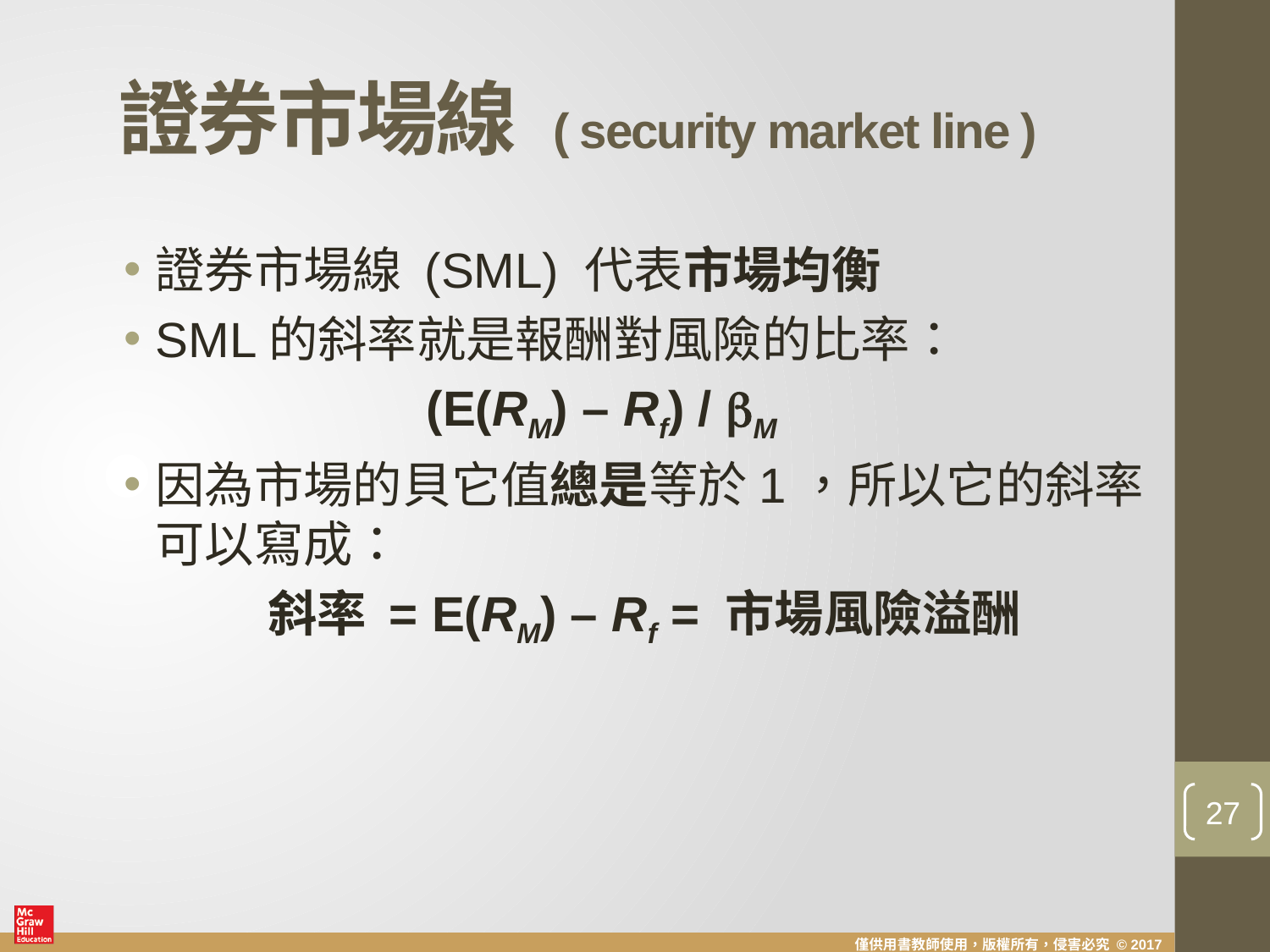

# 證券市場線 ( security market line )
證券市場線 (SML) 代表市場均衡
SML的斜率就是報酬對風險的比率：
                      (E(RM) – Rf) / βM
因為市場的貝它值總是等於1，所以它的斜率可以寫成：
            斜率 = E(RM) – Rf = 市場風險溢酬
27